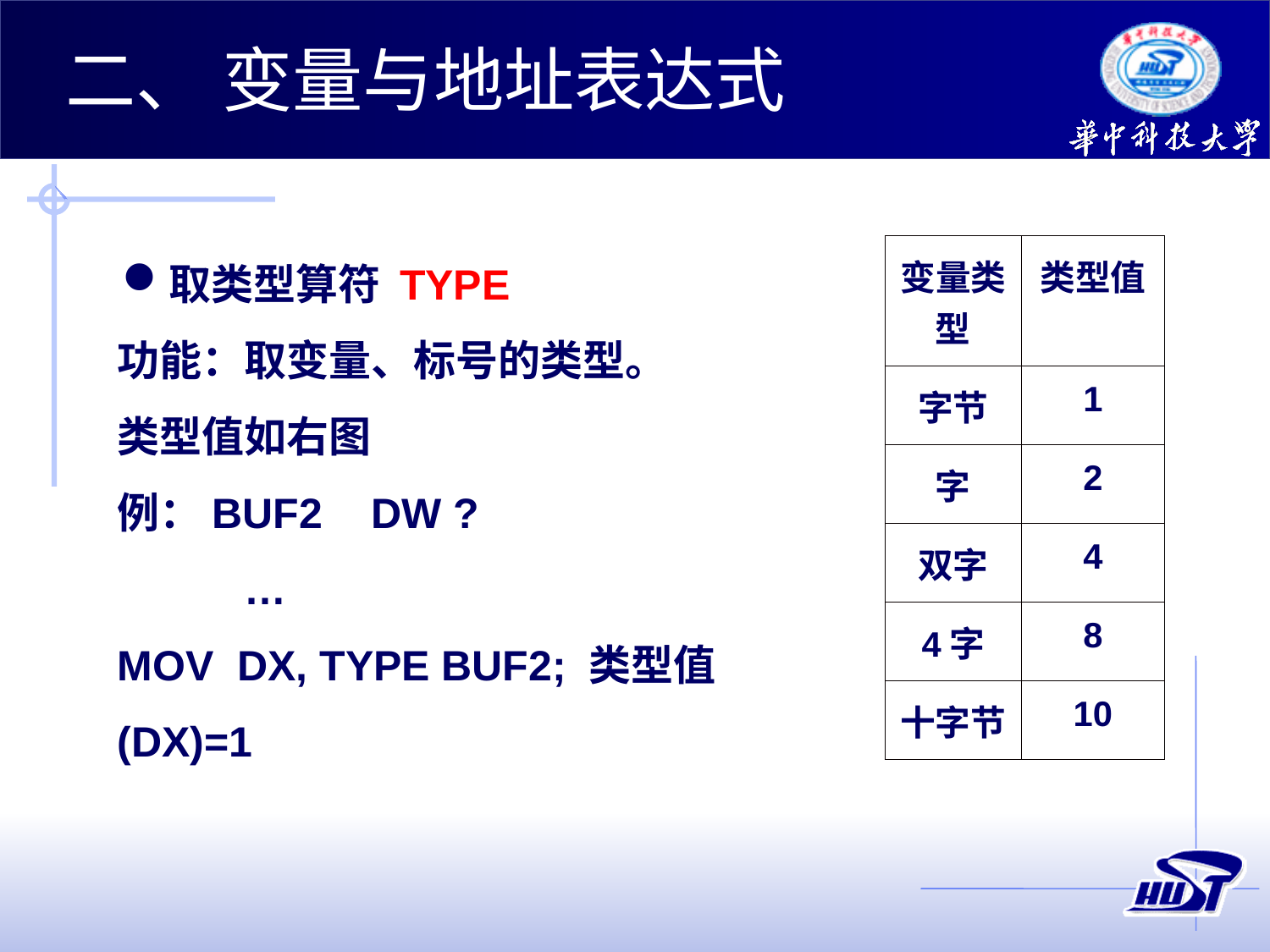

二、 变量与地址表达式
取类型算符 TYPE
功能：取变量、标号的类型。
类型值如右图
例：BUF2	DW ?
	…
MOV  DX, TYPE BUF2; 类型值(DX)=1
| 变量类型 | 类型值 |
| --- | --- |
| 字节 | 1 |
| 字 | 2 |
| 双字 | 4 |
| 4字 | 8 |
| 十字节 | 10 |